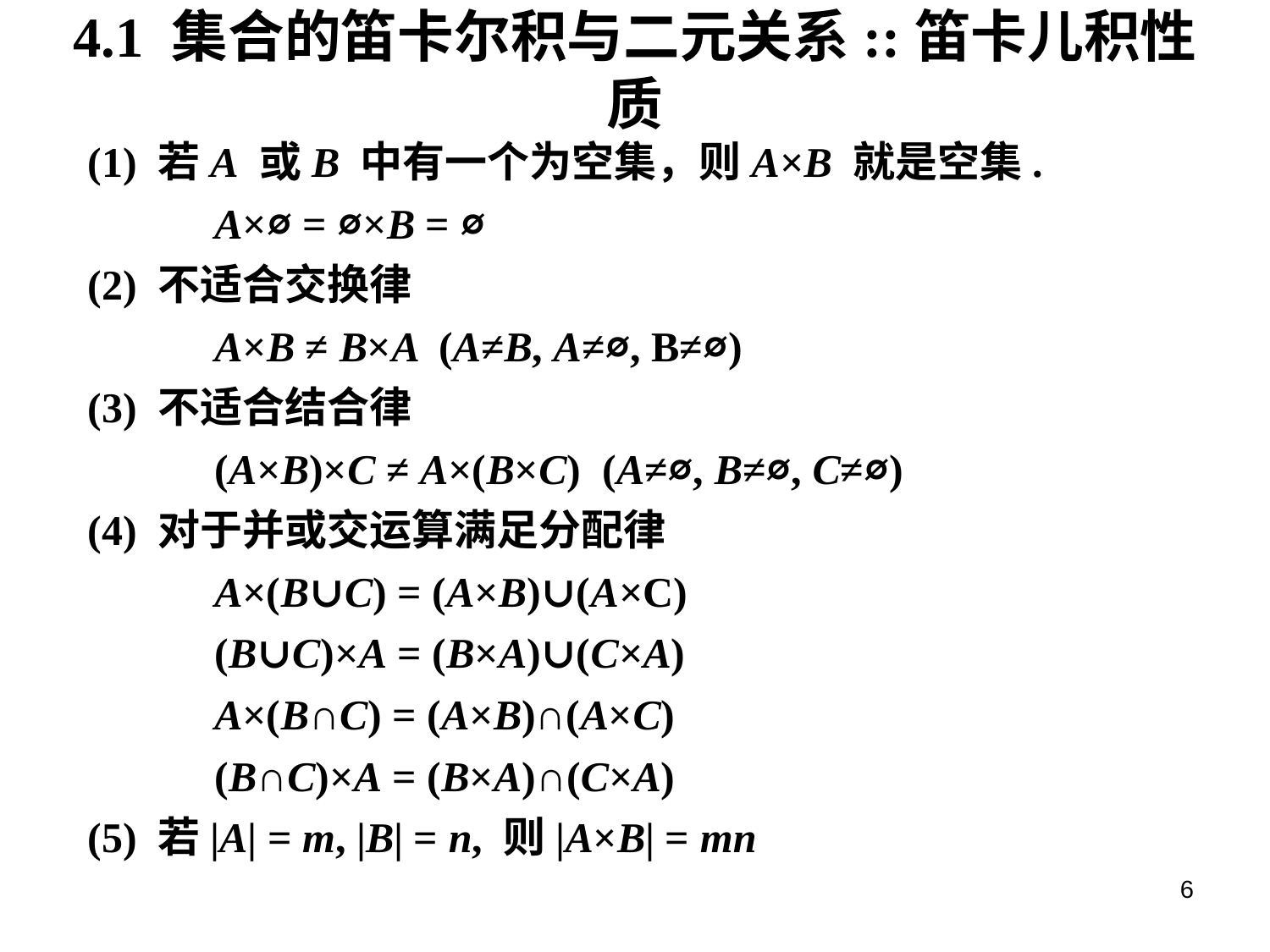

# 4.1 集合的笛卡尔积与二元关系::笛卡儿积性质
(1) 若A 或B 中有一个为空集，则A×B 就是空集.
	A×∅ = ∅×B = ∅
(2) 不适合交换律
	A×B ≠ B×A  (A≠B, A≠∅, B≠∅)
(3) 不适合结合律
	(A×B)×C ≠ A×(B×C)  (A≠∅, B≠∅, C≠∅)
(4) 对于并或交运算满足分配律
	A×(B∪C) = (A×B)∪(A×C)
	(B∪C)×A = (B×A)∪(C×A)
	A×(B∩C) = (A×B)∩(A×C)
	(B∩C)×A = (B×A)∩(C×A)
(5) 若|A| = m, |B| = n, 则|A×B| = mn
6